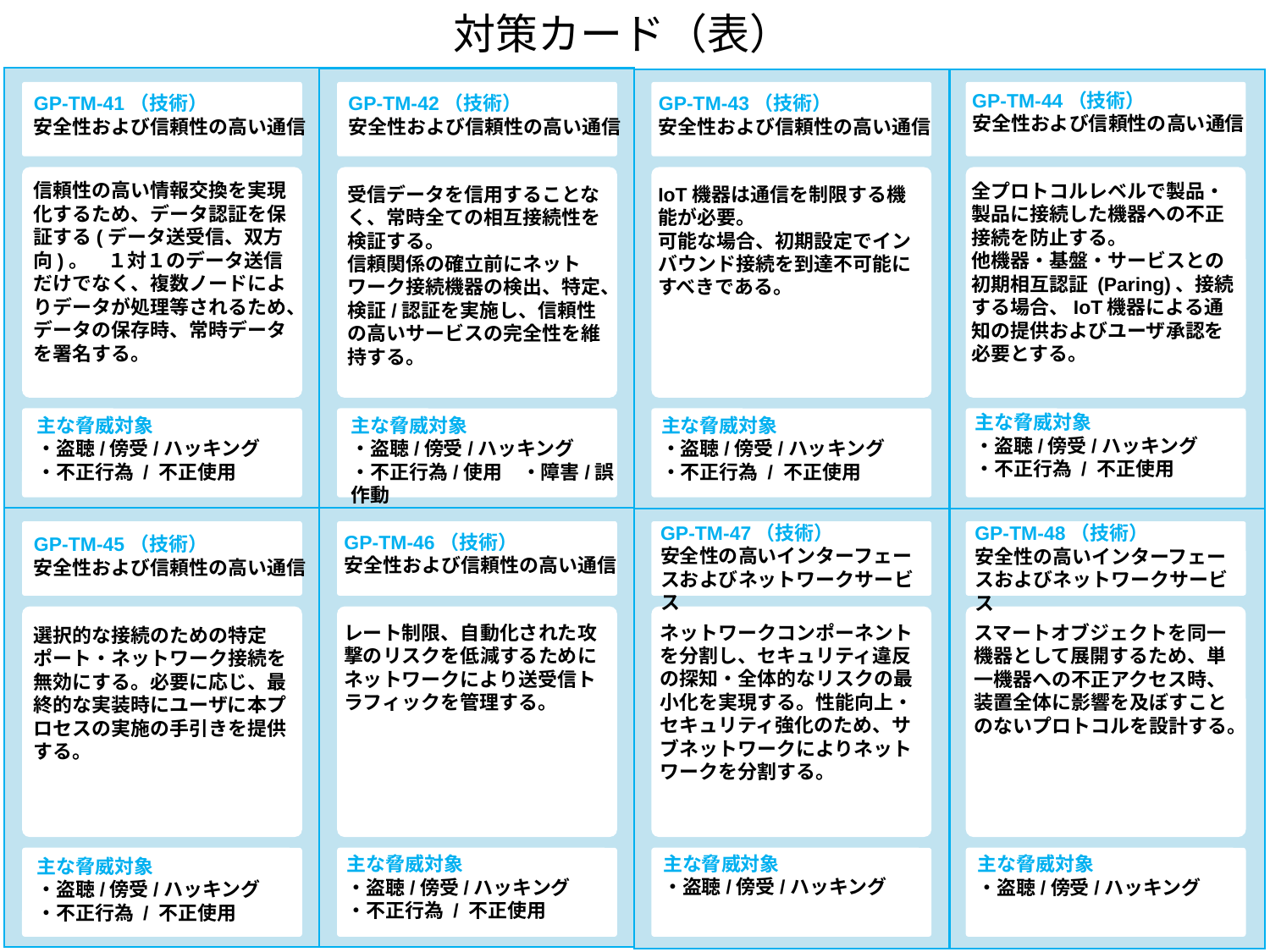

対策カード（表）

GP-TM-44（技術）
安全性および信頼性の高い通信

GP-TM-41（技術）
安全性および信頼性の高い通信
GP-TM-42（技術）
安全性および信頼性の高い通信
GP-TM-43（技術）
安全性および信頼性の高い通信

信頼性の高い情報交換を実現化するため、データ認証を保証する(データ送受信、双方向)。　１対１のデータ送信だけでなく、複数ノードによりデータが処理等されるため、データの保存時、常時データを署名する。
全プロトコルレベルで製品・製品に接続した機器への不正接続を防止する。
他機器・基盤・サービスとの初期相互認証 (Paring)、接続する場合、IoT機器による通知の提供およびユーザ承認を必要とする。
受信データを信用することなく、常時全ての相互接続性を検証する。
信頼関係の確立前にネットワーク接続機器の検出、特定、検証/認証を実施し、信頼性の高いサービスの完全性を維持する。
IoT機器は通信を制限する機能が必要。
可能な場合、初期設定でインバウンド接続を到達不可能にすべきである。
主な脅威対象
・盗聴/傍受/ハッキング
・不正行為 / 不正使用
主な脅威対象
・盗聴/傍受/ハッキング
・不正行為 / 不正使用
主な脅威対象
・盗聴/傍受/ハッキング
・不正行為/使用　・障害/誤作動
主な脅威対象
・盗聴/傍受/ハッキング
・不正行為 / 不正使用

GP-TM-47（技術）
安全性の高いインターフェースおよびネットワークサービス
GP-TM-48（技術）
安全性の高いインターフェースおよびネットワークサービス

GP-TM-46（技術）
安全性および信頼性の高い通信
GP-TM-45（技術）
安全性および信頼性の高い通信

ネットワークコンポーネントを分割し、セキュリティ違反の探知・全体的なリスクの最小化を実現する。性能向上・セキュリティ強化のため、サブネットワークによりネットワークを分割する。
スマートオブジェクトを同一機器として展開するため、単一機器への不正アクセス時、装置全体に影響を及ぼすことのないプロトコルを設計する。
レート制限、自動化された攻撃のリスクを低減するためにネットワークにより送受信トラフィックを管理する。
選択的な接続のための特定ポート・ネットワーク接続を無効にする。必要に応じ、最終的な実装時にユーザに本プロセスの実施の手引きを提供する。
主な脅威対象
・盗聴/傍受/ハッキング
主な脅威対象
・盗聴/傍受/ハッキング
主な脅威対象
・盗聴/傍受/ハッキング
・不正行為 / 不正使用

主な脅威対象
・盗聴/傍受/ハッキング
・不正行為 / 不正使用